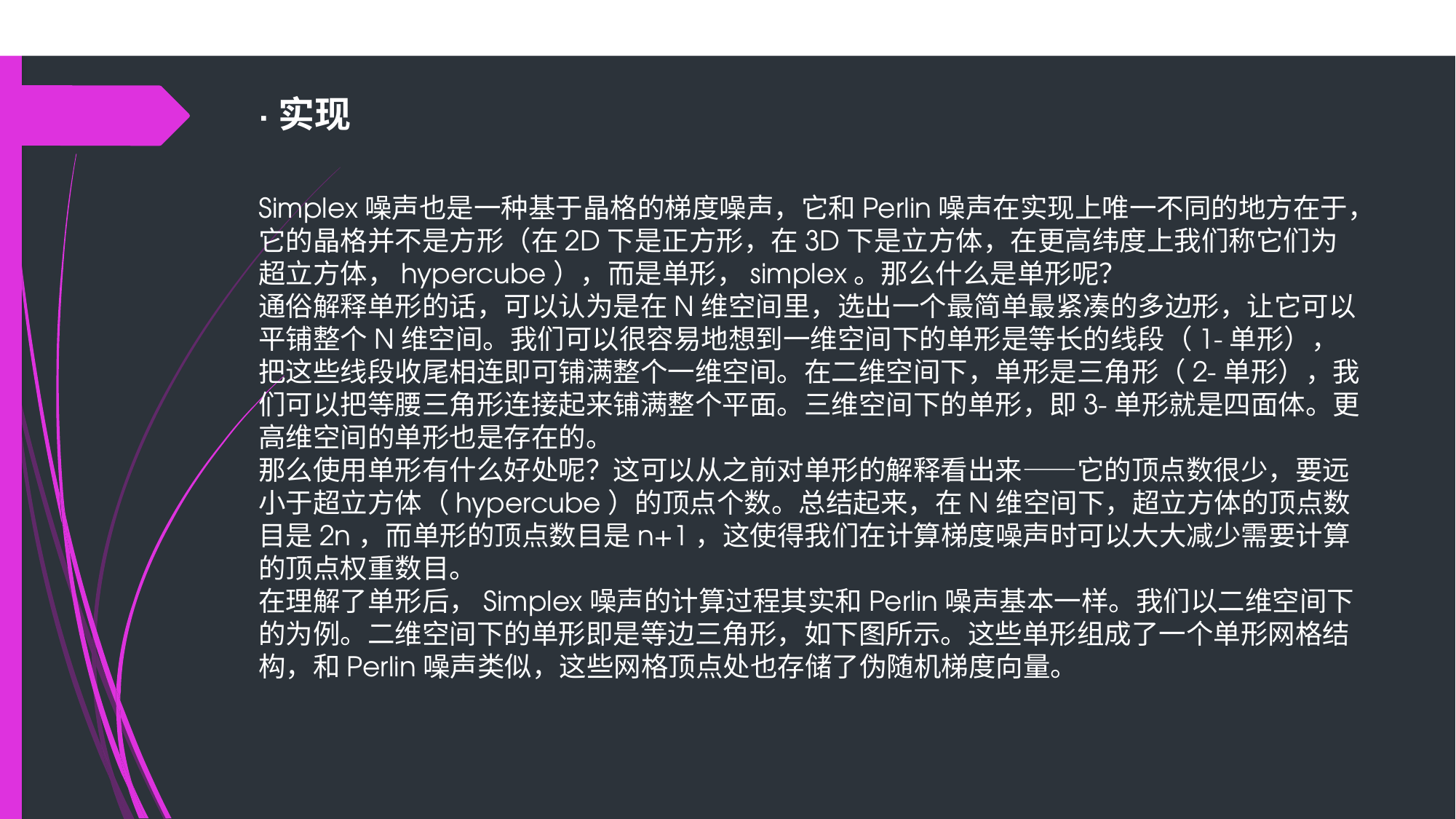

输入一个点（二维的话就是二维坐标，三维就是三维坐标，n维的就是n个坐标），我们找到和它相邻的那些晶格顶点（二维下有4个，三维下有8个，n维下有2n2n个），得到这些顶点的伪随机值。

·实现

Simplex噪声也是一种基于晶格的梯度噪声，它和Perlin噪声在实现上唯一不同的地方在于，它的晶格并不是方形（在2D下是正方形，在3D下是立方体，在更高纬度上我们称它们为超立方体，hypercube），而是单形，simplex。那么什么是单形呢？
通俗解释单形的话，可以认为是在N维空间里，选出一个最简单最紧凑的多边形，让它可以平铺整个N维空间。我们可以很容易地想到一维空间下的单形是等长的线段（1-单形），把这些线段收尾相连即可铺满整个一维空间。在二维空间下，单形是三角形（2-单形），我们可以把等腰三角形连接起来铺满整个平面。三维空间下的单形，即3-单形就是四面体。更高维空间的单形也是存在的。
那么使用单形有什么好处呢？这可以从之前对单形的解释看出来——它的顶点数很少，要远小于超立方体（hypercube）的顶点个数。总结起来，在N维空间下，超立方体的顶点数目是2n，而单形的顶点数目是n+1，这使得我们在计算梯度噪声时可以大大减少需要计算的顶点权重数目。
在理解了单形后，Simplex噪声的计算过程其实和Perlin噪声基本一样。我们以二维空间下的为例。二维空间下的单形即是等边三角形，如下图所示。这些单形组成了一个单形网格结构，和Perlin噪声类似，这些网格顶点处也存储了伪随机梯度向量。